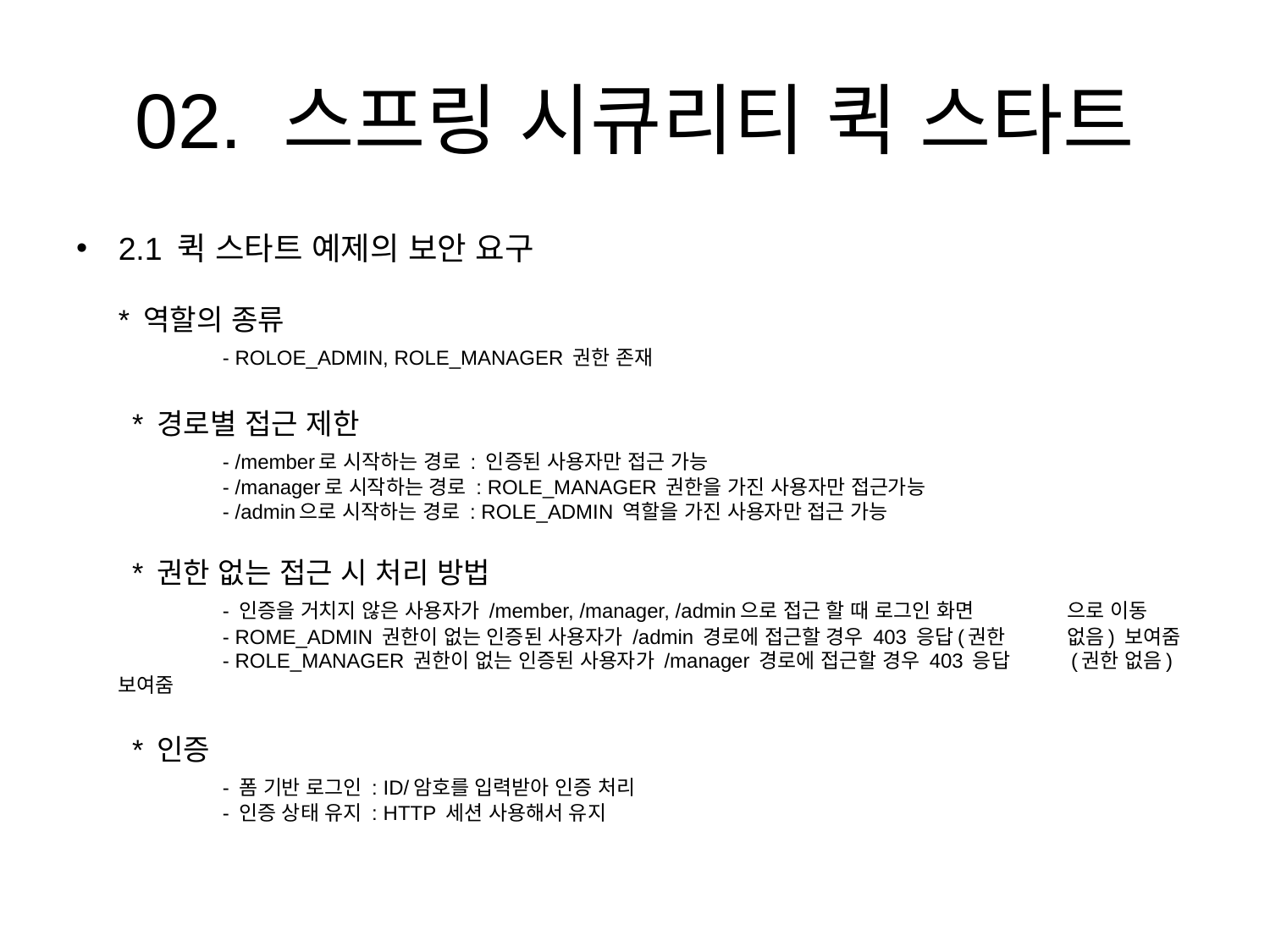

# 02. 스프링 시큐리티 퀵 스타트
2.1 퀵 스타트 예제의 보안 요구
* 역할의 종류
	- ROLOE_ADMIN, ROLE_MANAGER 권한 존재
 * 경로별 접근 제한
	- /member로 시작하는 경로 : 인증된 사용자만 접근 가능
	- /manager로 시작하는 경로 : ROLE_MANAGER 권한을 가진 사용자만 접근가능
	- /admin으로 시작하는 경로 : ROLE_ADMIN 역할을 가진 사용자만 접근 가능
 * 권한 없는 접근 시 처리 방법
	- 인증을 거치지 않은 사용자가 /member, /manager, /admin으로 접근 할 때 로그인 화면	  으로 이동
	- ROME_ADMIN 권한이 없는 인증된 사용자가 /admin 경로에 접근할 경우 403 응답(권한 	  없음) 보여줌
	- ROLE_MANAGER 권한이 없는 인증된 사용자가 /manager 경로에 접근할 경우 403 응답	  (권한 없음) 보여줌
 * 인증
	- 폼 기반 로그인 : ID/암호를 입력받아 인증 처리
	- 인증 상태 유지 : HTTP 세션 사용해서 유지